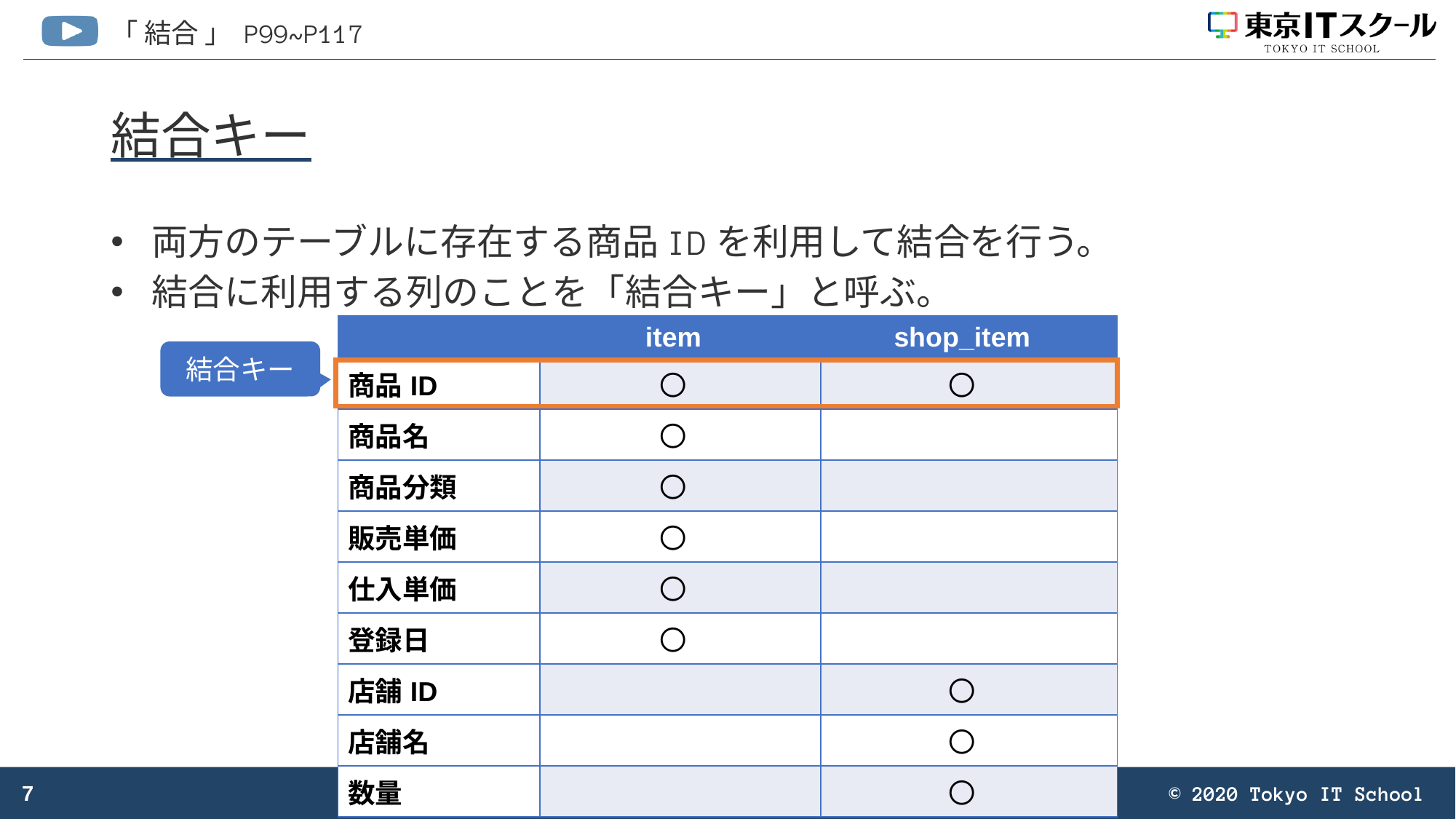

# 結合キー
両方のテーブルに存在する商品IDを利用して結合を行う。
結合に利用する列のことを「結合キー」と呼ぶ。

|  | item | shop\_item |
| --- | --- | --- |
| 商品ID | 〇 | 〇 |
| 商品名 | 〇 |  |
| 商品分類 | 〇 |  |
| 販売単価 | 〇 |  |
| 仕入単価 | 〇 |  |
| 登録日 | 〇 |  |
| 店舗ID |  | 〇 |
| 店舗名 |  | 〇 |
| 数量 |  | 〇 |
結合キー

7